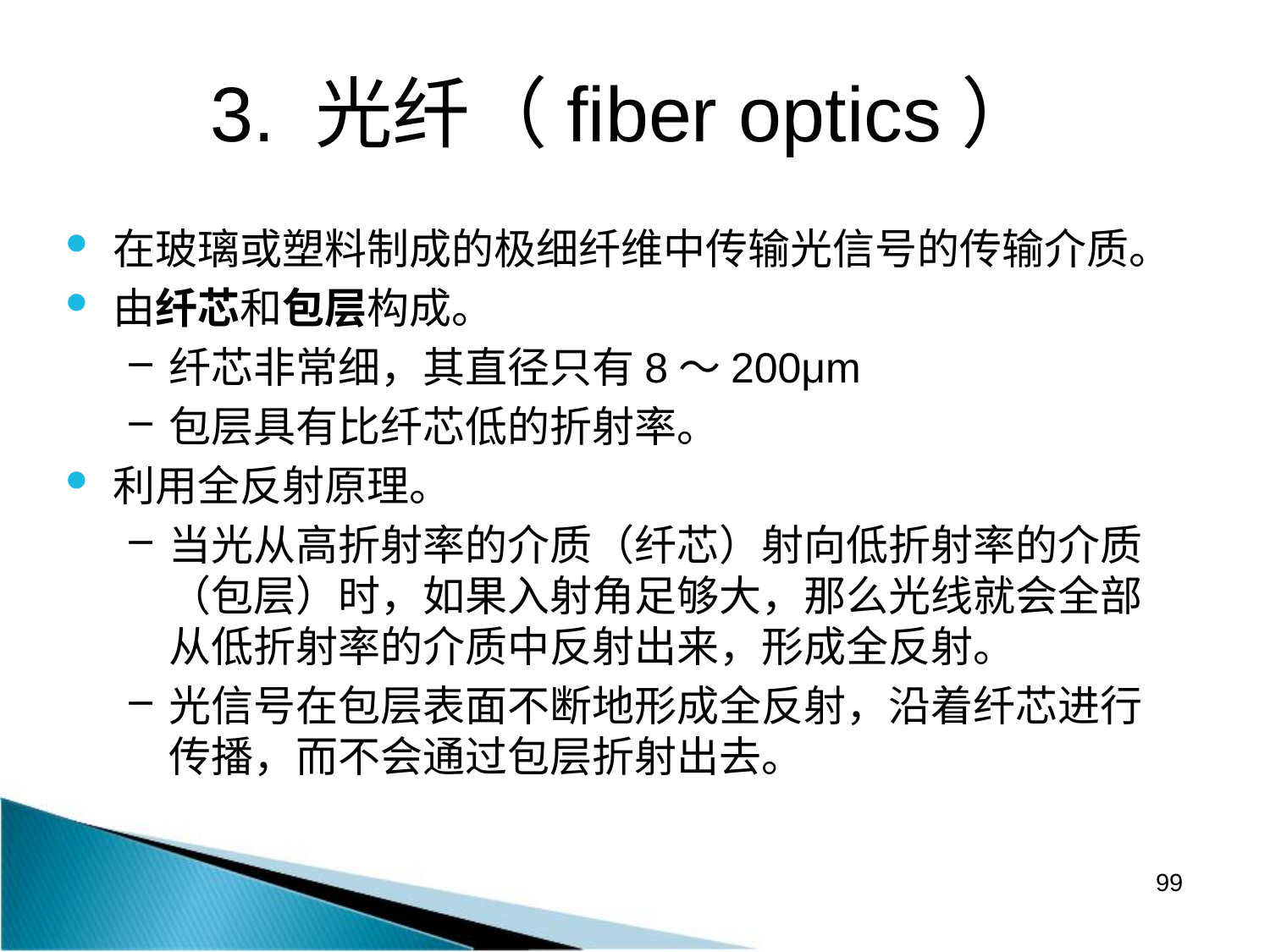

# 3. 光纤（fiber optics）
在玻璃或塑料制成的极细纤维中传输光信号的传输介质。
由纤芯和包层构成。
纤芯非常细，其直径只有8～200μm
包层具有比纤芯低的折射率。
利用全反射原理。
当光从高折射率的介质（纤芯）射向低折射率的介质（包层）时，如果入射角足够大，那么光线就会全部从低折射率的介质中反射出来，形成全反射。
光信号在包层表面不断地形成全反射，沿着纤芯进行传播，而不会通过包层折射出去。
99